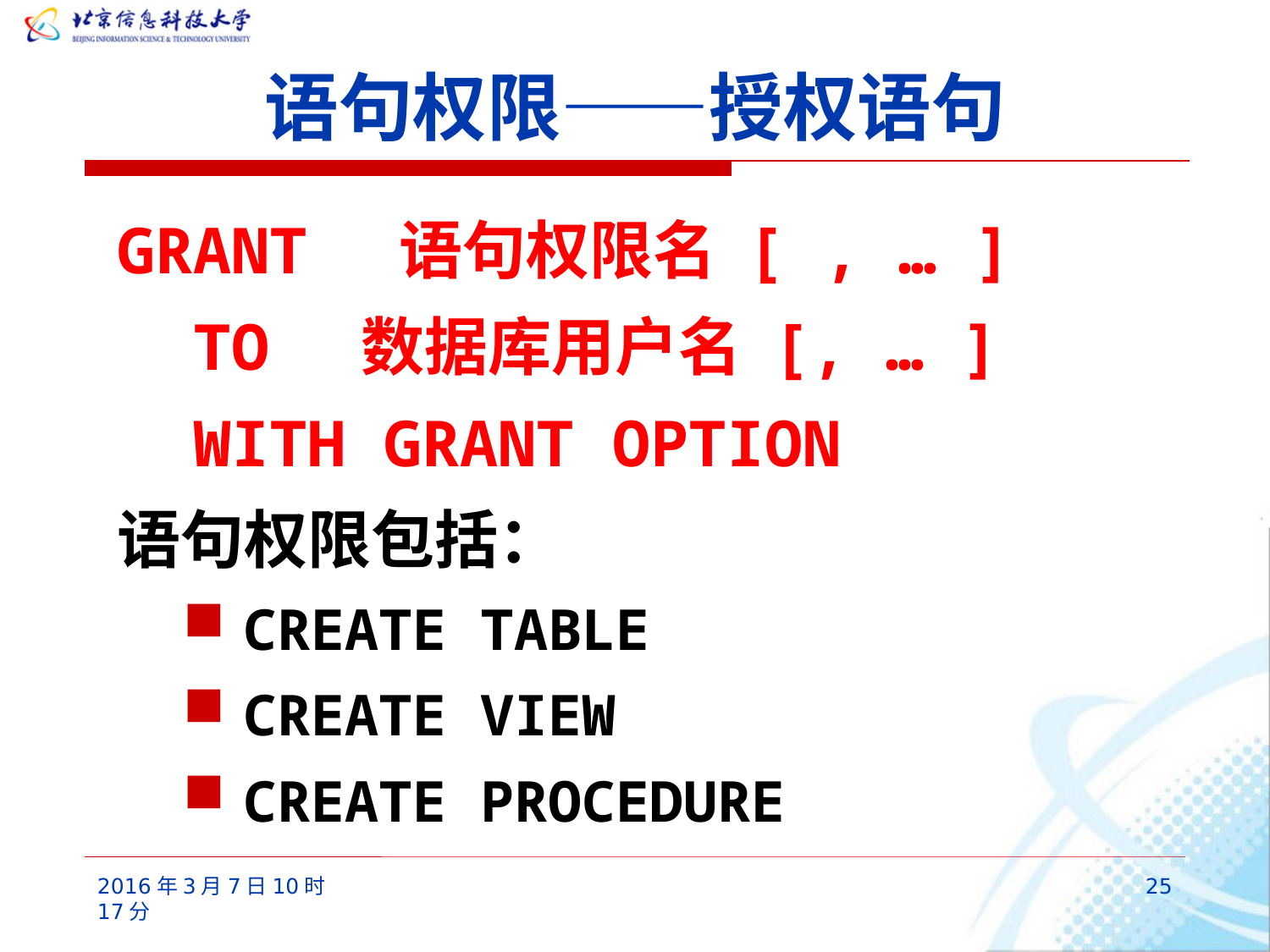

# 语句权限——授权语句
GRANT  语句权限名 [ , … ]
  TO  数据库用户名 [, … ]
  WITH GRANT OPTION
语句权限包括：
CREATE TABLE
CREATE VIEW
CREATE PROCEDURE
2016年3月7日10时17分
25